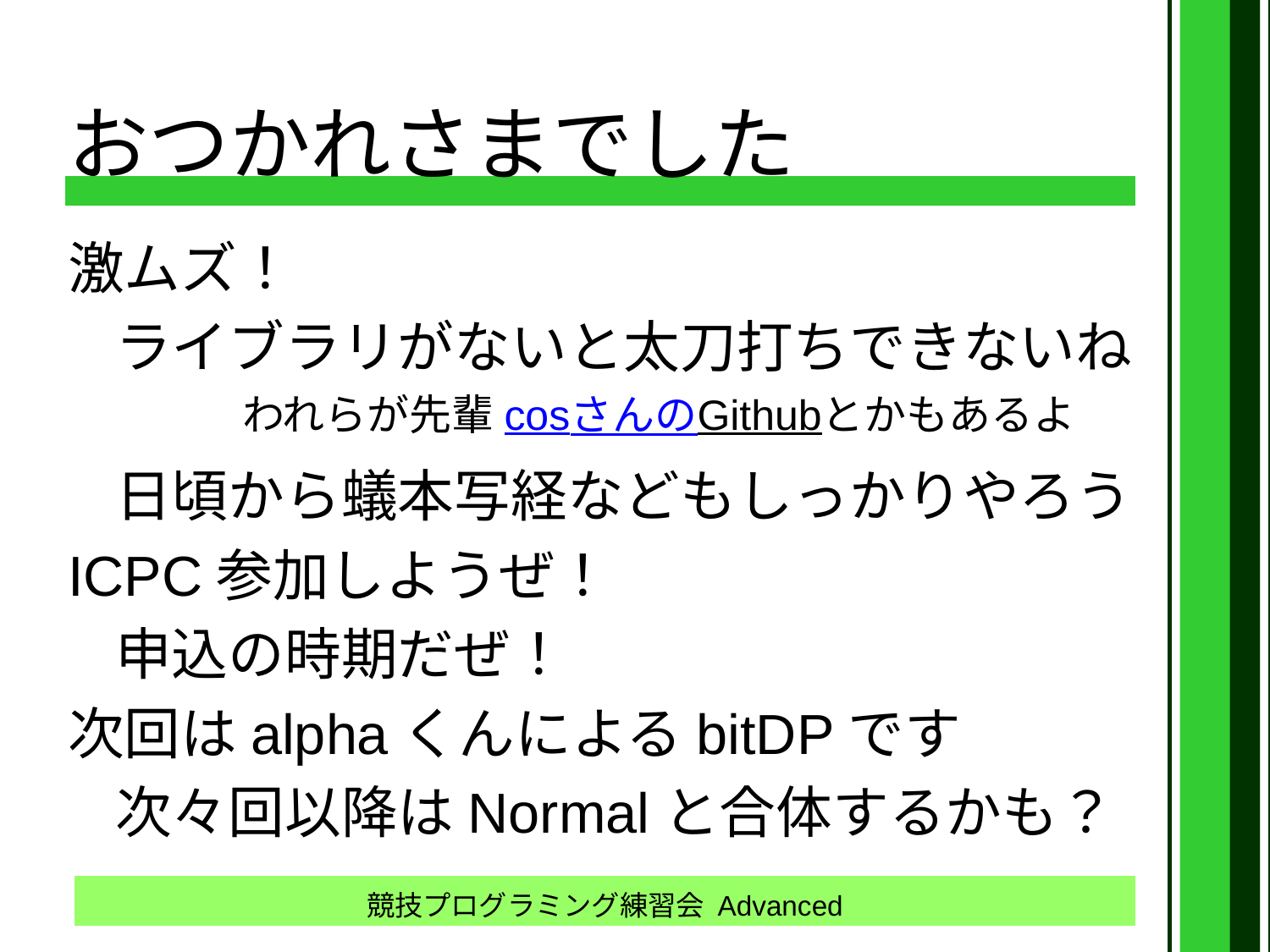

# おつかれさまでした
激ムズ！
	ライブラリがないと太刀打ちできないね
		われらが先輩cosさんのGithubとかもあるよ
	日頃から蟻本写経などもしっかりやろう
ICPC参加しようぜ！
	申込の時期だぜ！
次回はalphaくんによるbitDPです
	次々回以降はNormalと合体するかも？

競技プログラミング練習会 Advanced